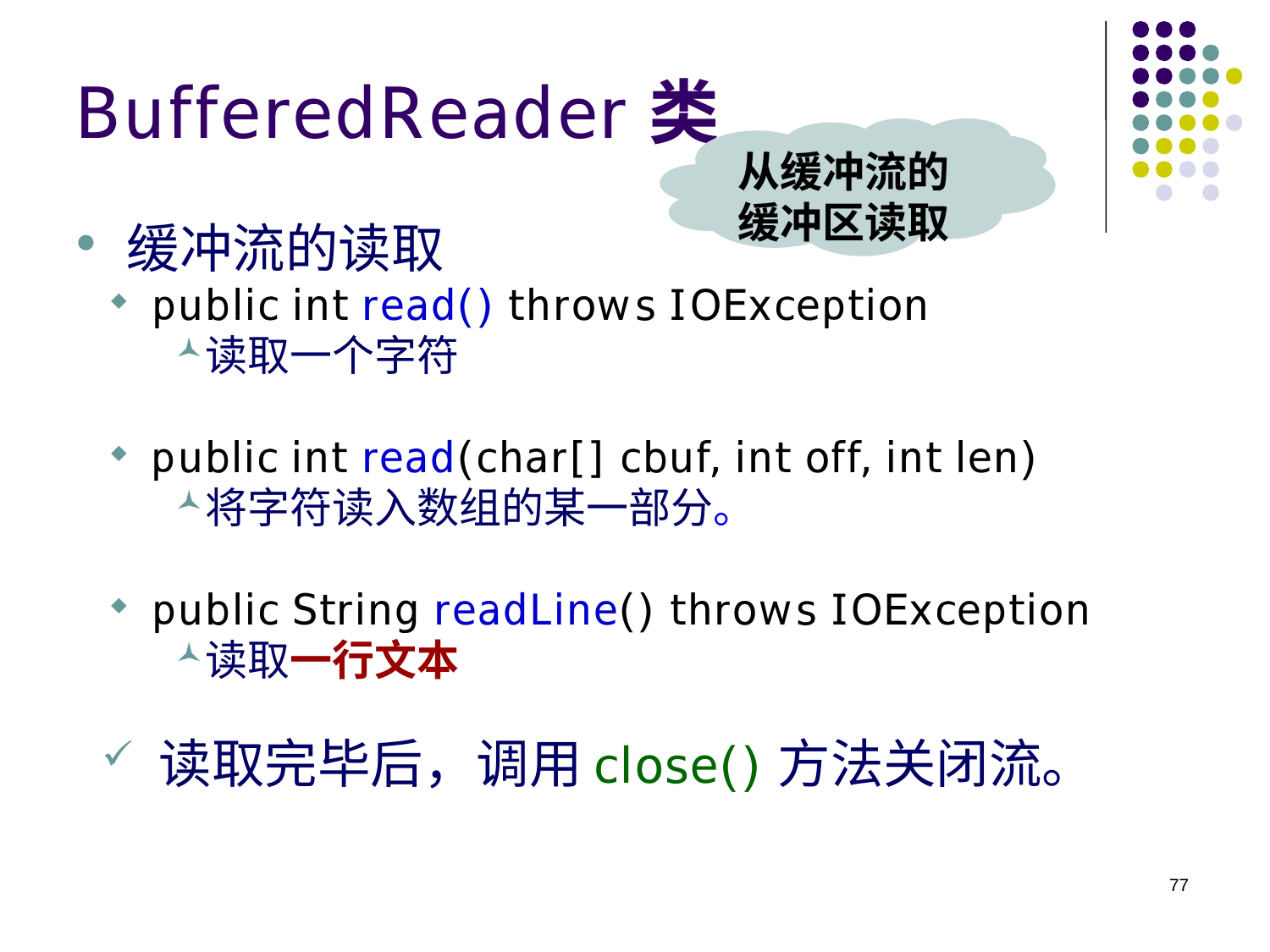

# BufferedReader类
从缓冲流的缓冲区读取
 缓冲流的读取
 public int read() throws IOException
读取一个字符

 public int read(char[] cbuf, int off, int len)
将字符读入数组的某一部分。

 public String readLine() throws IOException
读取一行文本
 读取完毕后，调用close()方法关闭流。
77